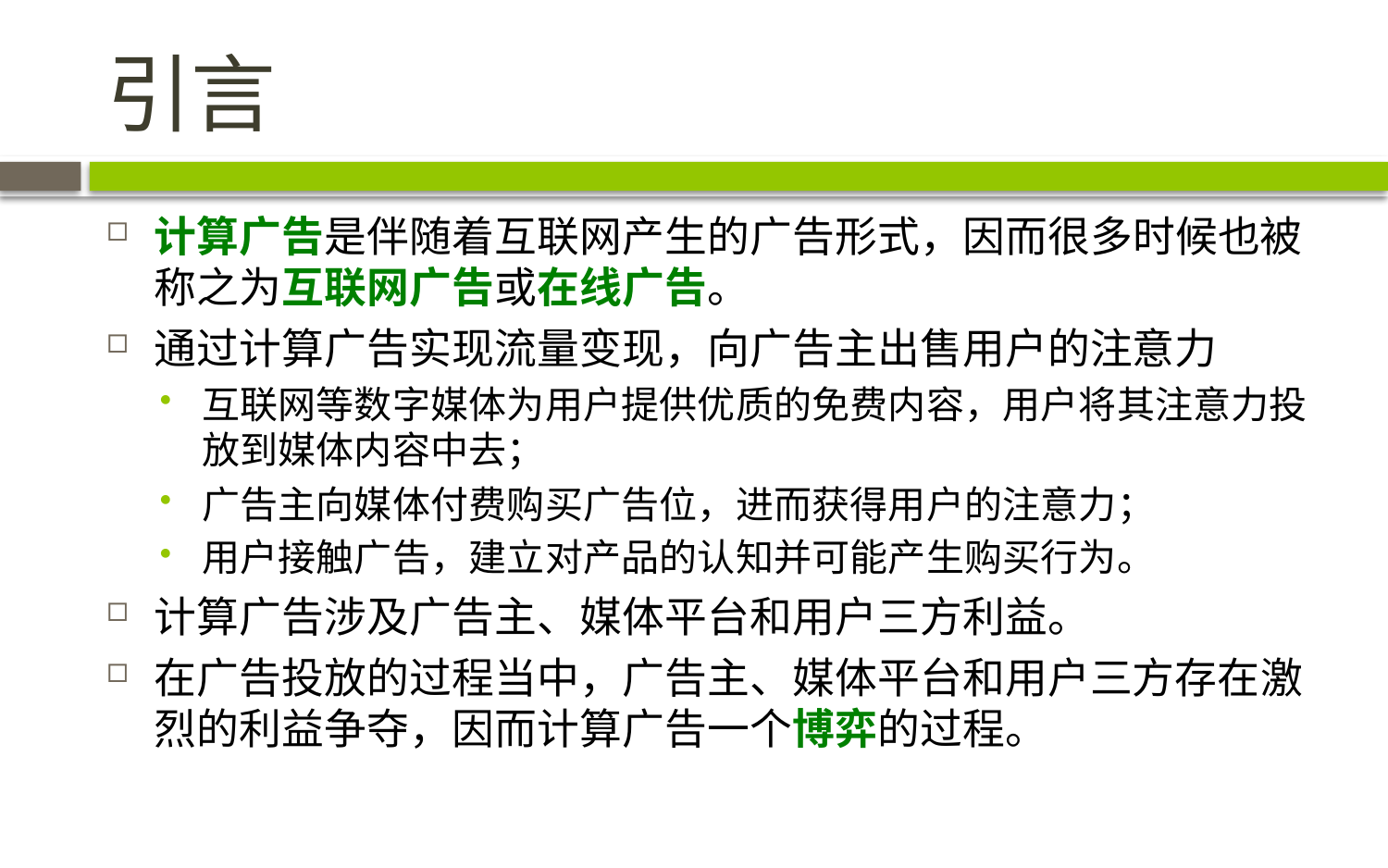

# 引言
计算广告是伴随着互联网产生的广告形式，因而很多时候也被称之为互联网广告或在线广告。
通过计算广告实现流量变现，向广告主出售用户的注意力
互联网等数字媒体为用户提供优质的免费内容，用户将其注意力投放到媒体内容中去；
广告主向媒体付费购买广告位，进而获得用户的注意力；
用户接触广告，建立对产品的认知并可能产生购买行为。
计算广告涉及广告主、媒体平台和用户三方利益。
在广告投放的过程当中，广告主、媒体平台和用户三方存在激烈的利益争夺，因而计算广告一个博弈的过程。